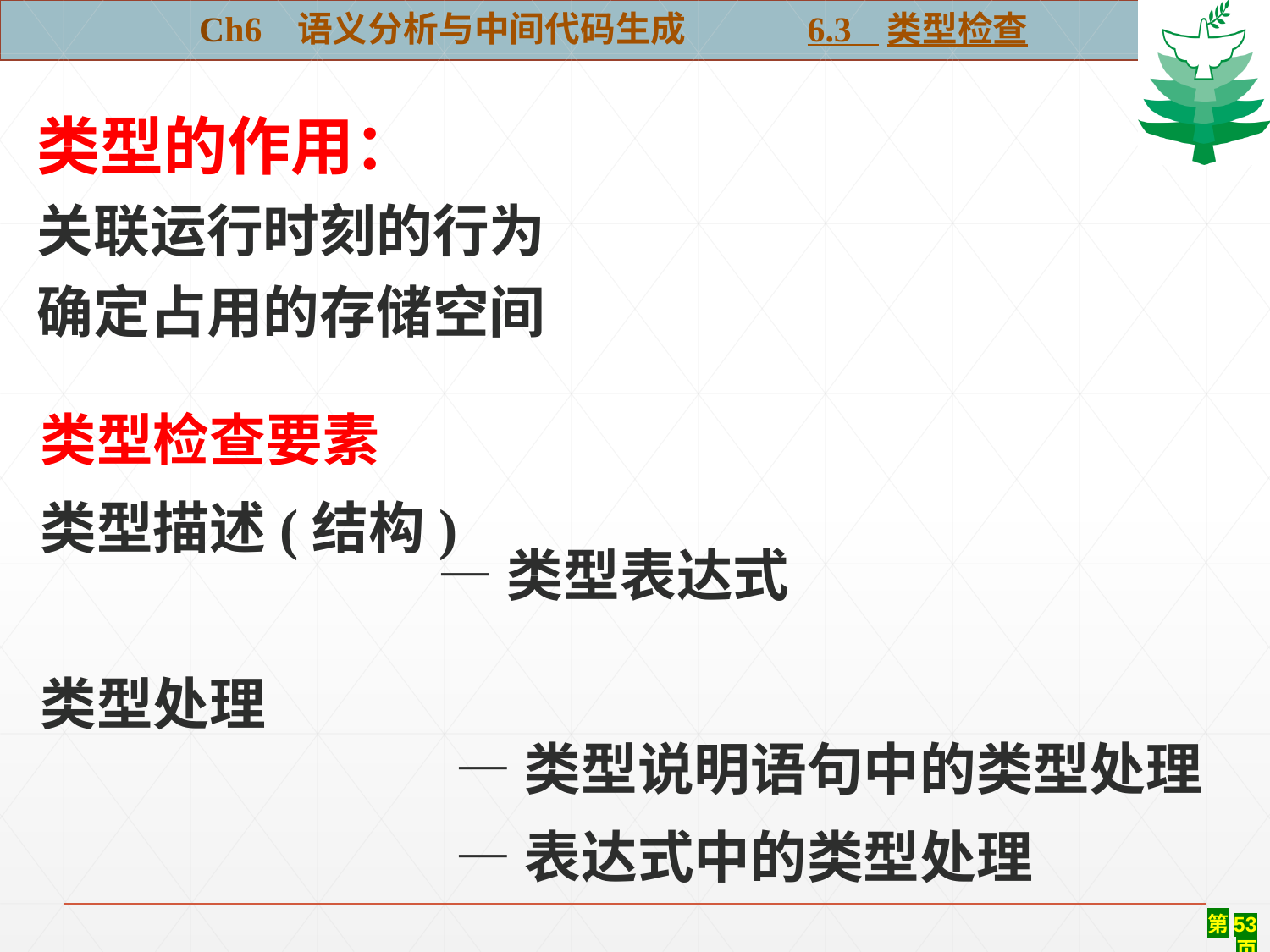

Ch6   语义分析与中间代码生成              6.3   类型检查
类型的作用：
关联运行时刻的行为
确定占用的存储空间
#
类型检查要素
类型描述(结构)

类型处理
—类型表达式
—类型说明语句中的类型处理
—表达式中的类型处理